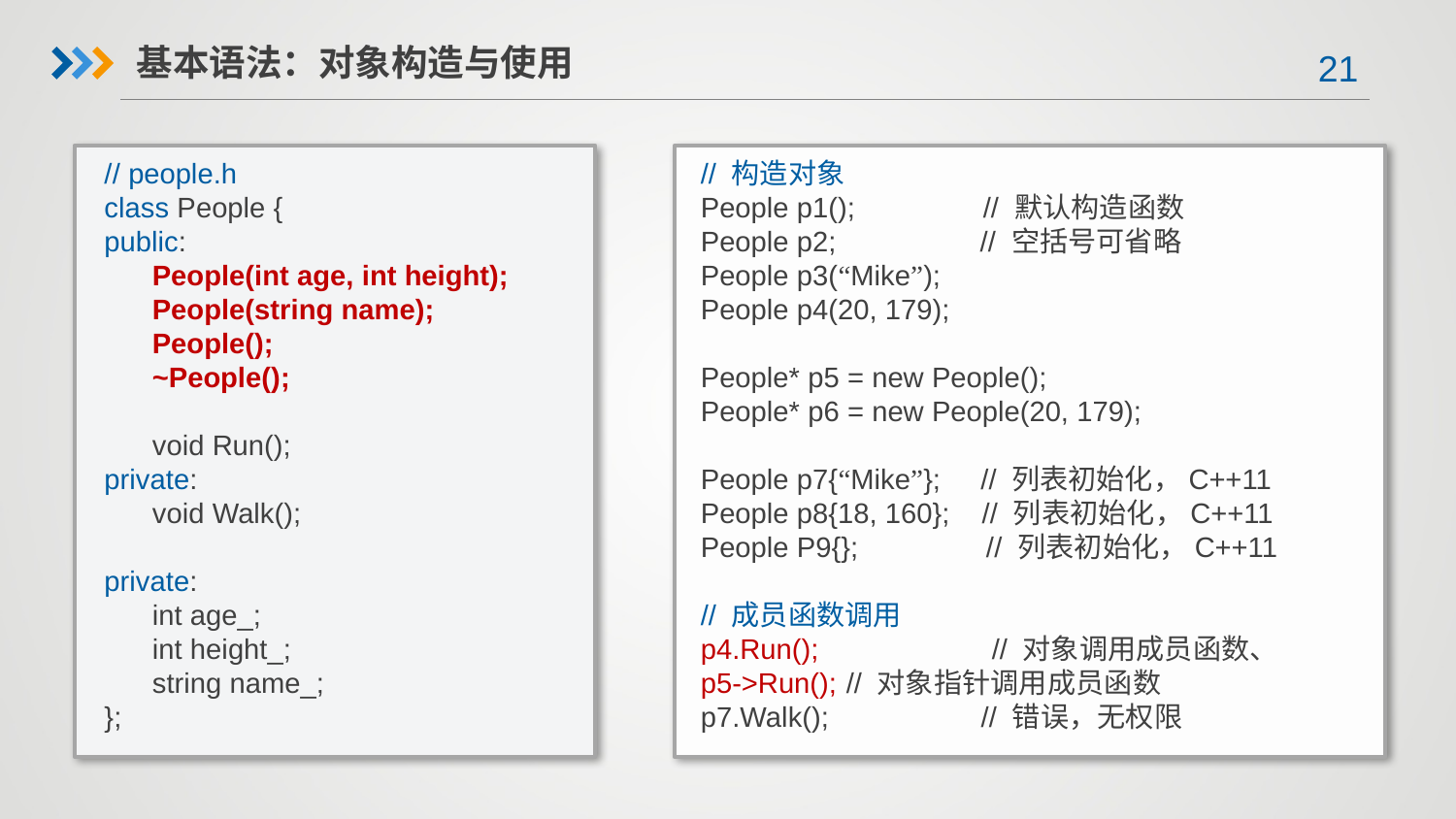

基本语法：对象构造与使用

// people.h
class People {
public:
      People(int age, int height);
      People(string name);
      People();
      ~People();

      void Run();
private:
      void Walk();

private:
      int age_;
      int height_;
      string name_;
};

// 构造对象
People p1();                // 默认构造函数
People p2;                  // 空括号可省略
People p3(“Mike”);
People p4(20, 179);

People* p5 = new People();
People* p6 = new People(20, 179);

People p7{“Mike”};     // 列表初始化，C++11
People p8{18, 160};    // 列表初始化，C++11
People P9{};                // 列表初始化，C++11

// 成员函数调用
p4.Run();		// 对象调用成员函数、
p5->Run();	// 对象指针调用成员函数
p7.Walk();                   // 错误，无权限